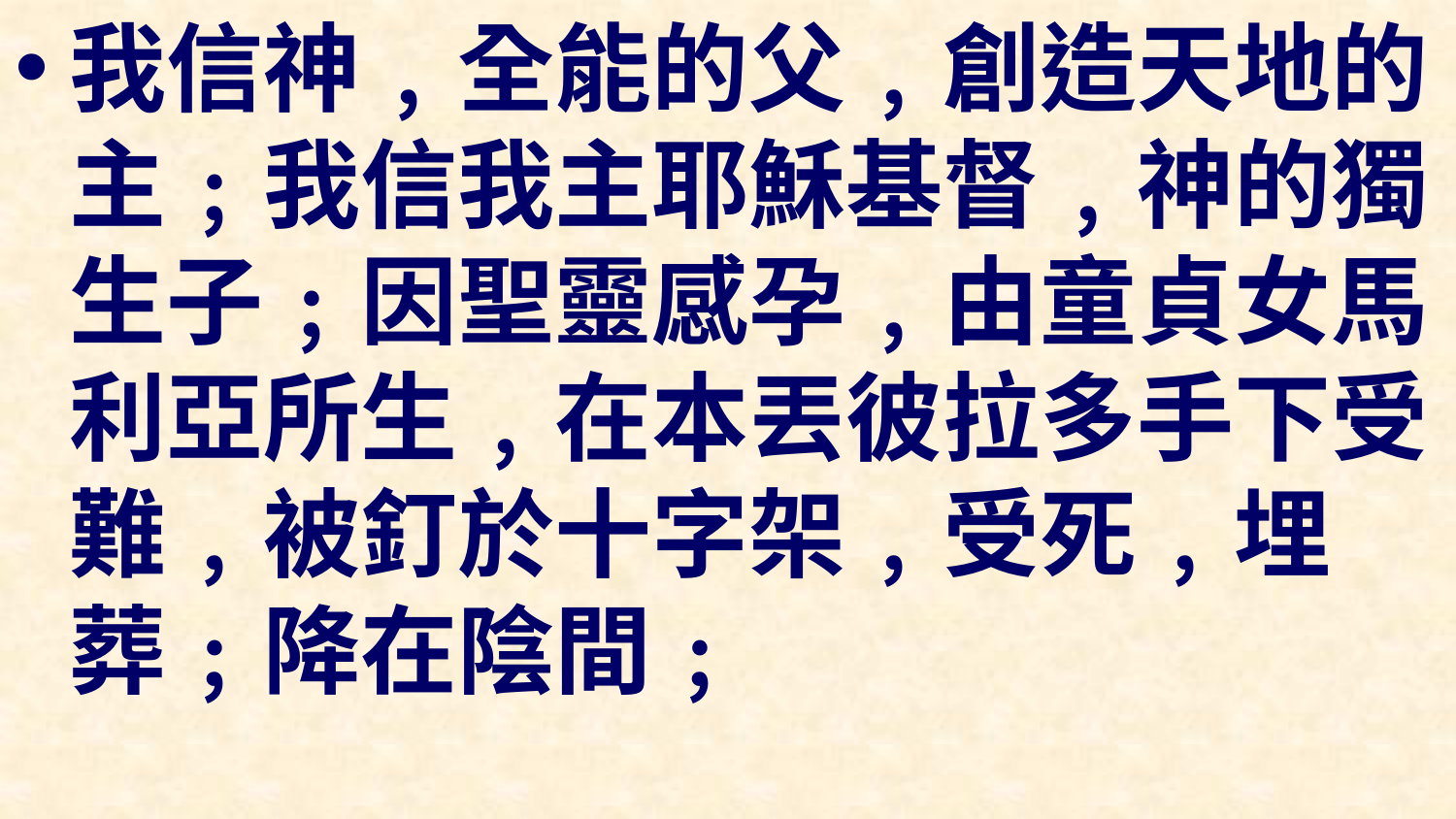

我信神﹐全能的父﹐創造天地的主﹔我信我主耶穌基督﹐神的獨生子﹔因聖靈感孕﹐由童貞女馬利亞所生﹐在本丟彼拉多手下受難﹐被釘於十字架﹐受死﹐埋葬﹔降在陰間﹔